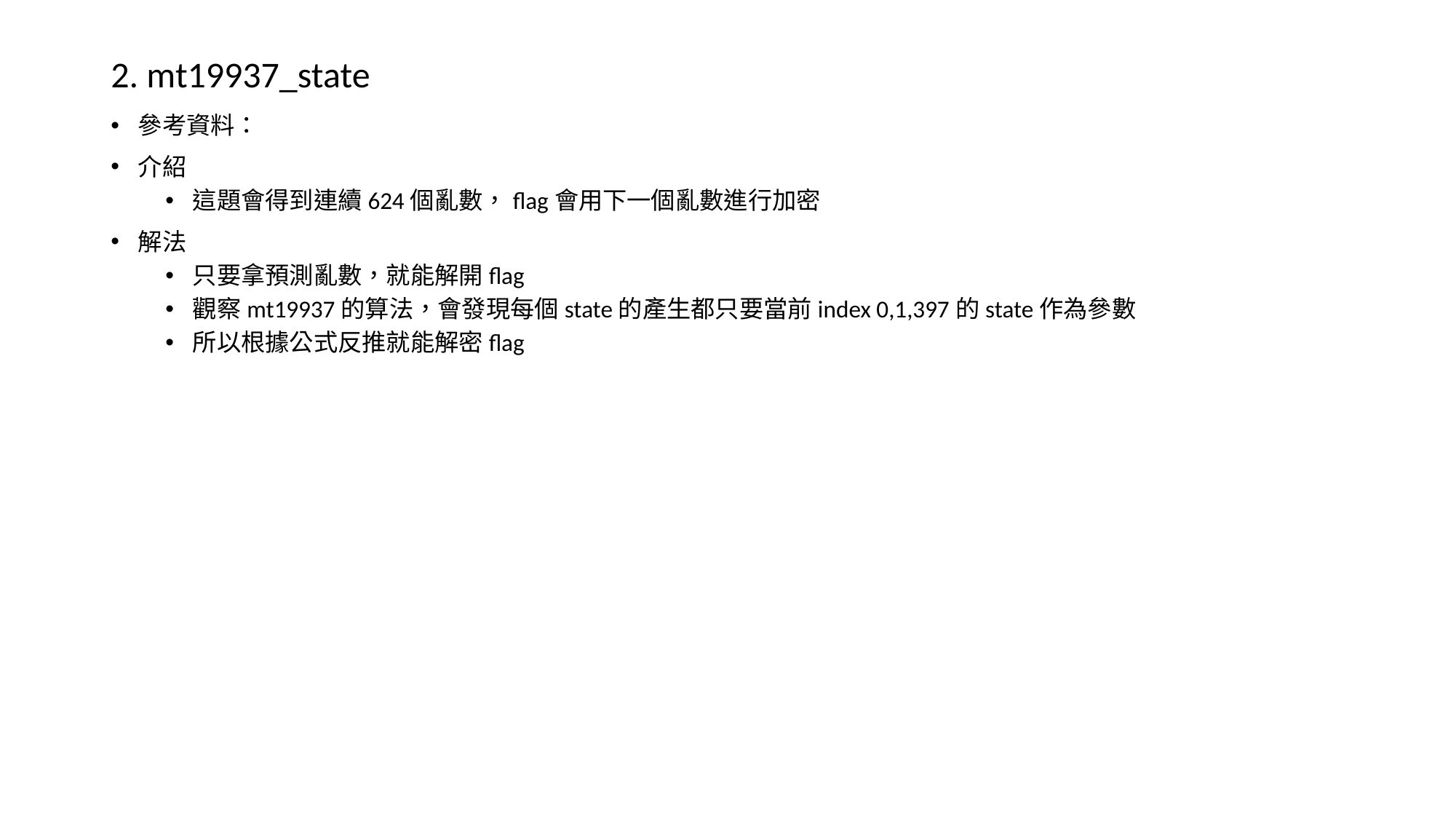

# 2. mt19937_state
參考資料：
介紹
這題會得到連續624個亂數，flag會用下一個亂數進行加密
解法
只要拿預測亂數，就能解開flag
觀察mt19937的算法，會發現每個state的產生都只要當前index 0,1,397的state作為參數
所以根據公式反推就能解密flag